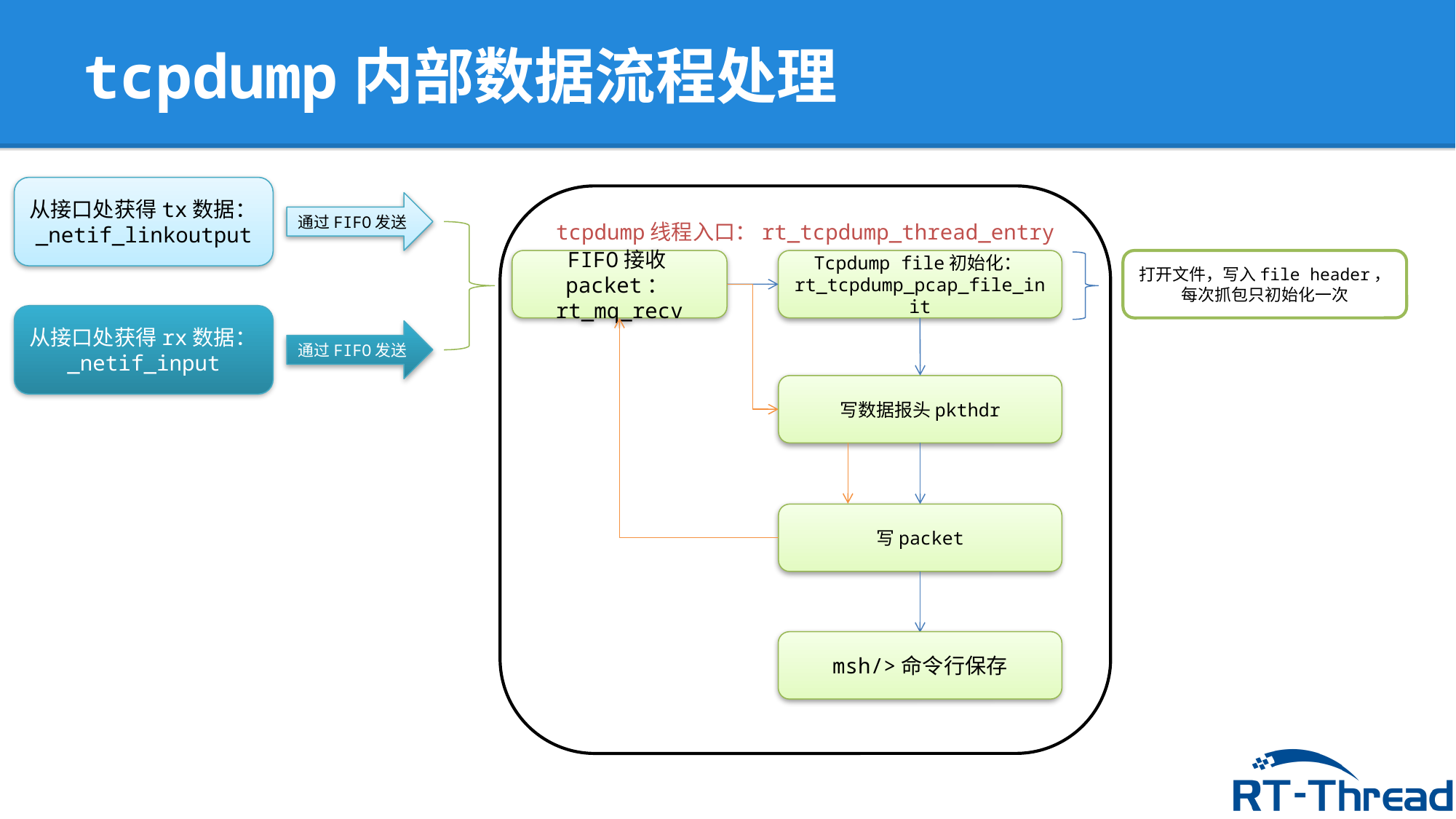

# tcpdump内部数据流程处理
从接口处获得tx数据：_netif_linkoutput
tcpdump线程入口：rt_tcpdump_thread_entry
通过FIFO发送

打开文件，写入file header，每次抓包只初始化一次
FIFO接收packet：rt_mq_recv
Tcpdump file初始化：rt_tcpdump_pcap_file_init

从接口处获得rx数据：_netif_input
通过FIFO发送
写数据报头pkthdr
写packet
msh/>命令行保存